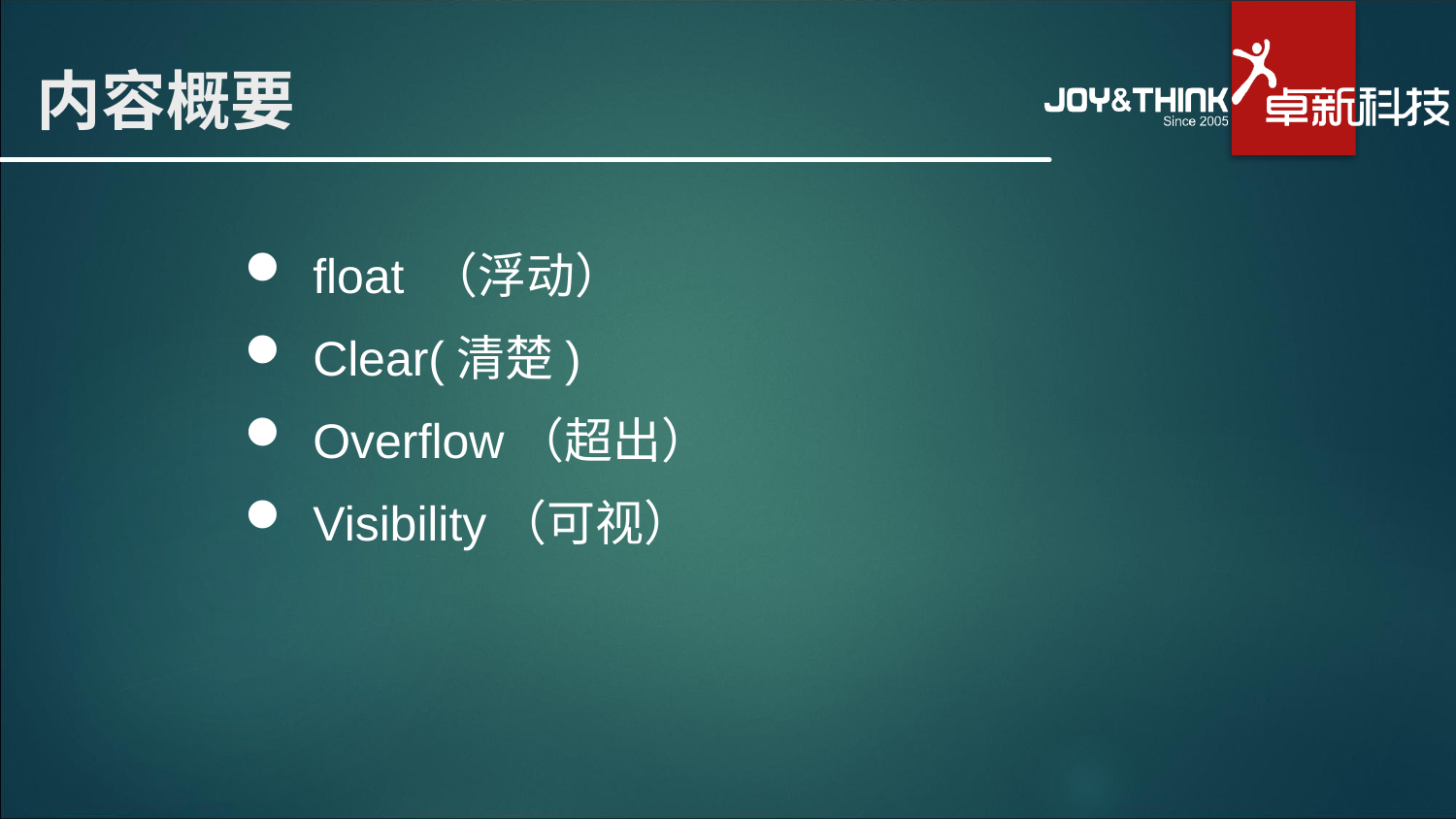

# 内容概要
 float （浮动）
 Clear(清楚)
 Overflow（超出）
 Visibility（可视）